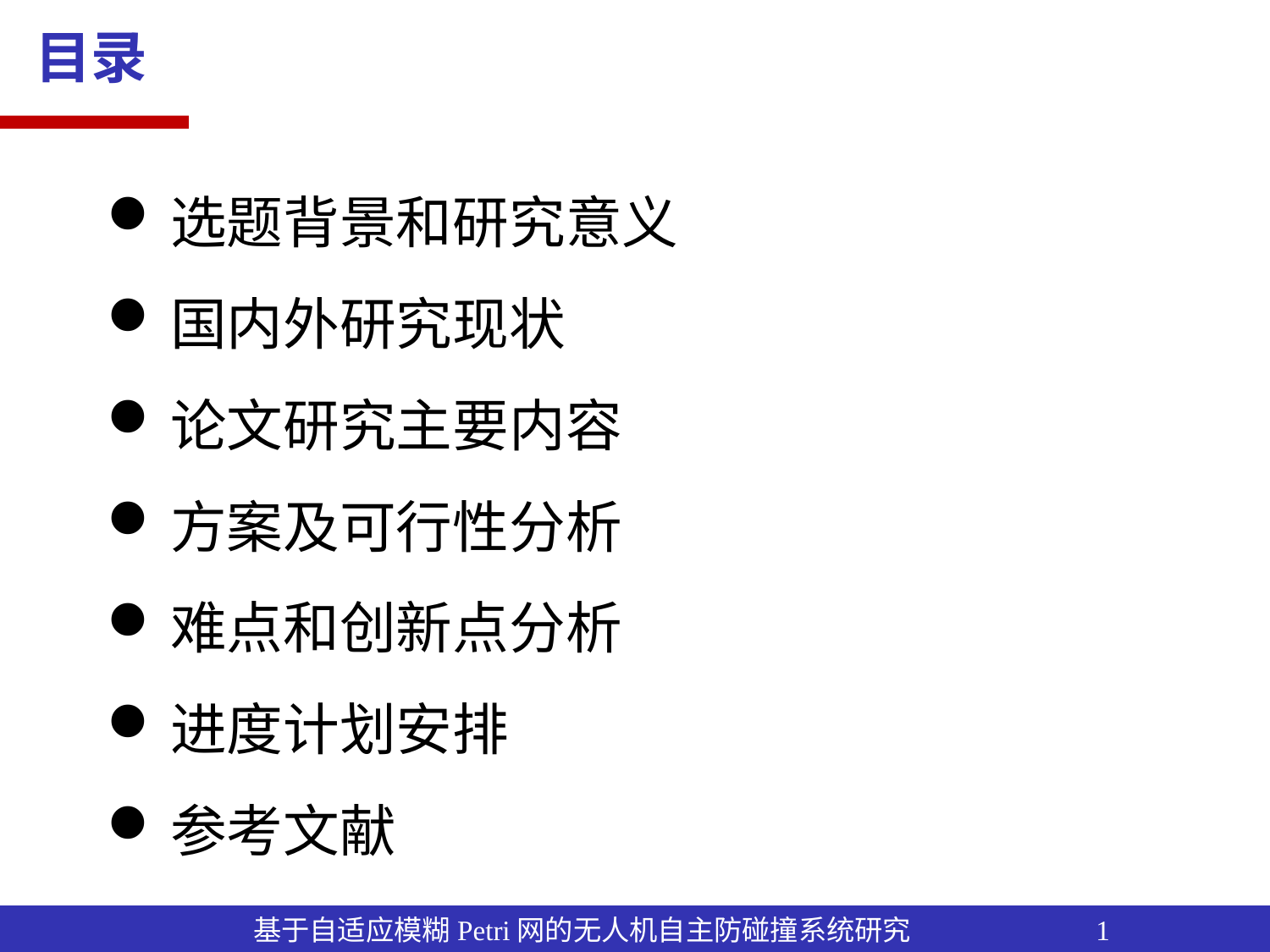

目录

选题背景和研究意义
国内外研究现状
论文研究主要内容
方案及可行性分析
难点和创新点分析
进度计划安排
参考文献
                                     基于自适应模糊Petri网的无人机自主防碰撞系统研究                            1